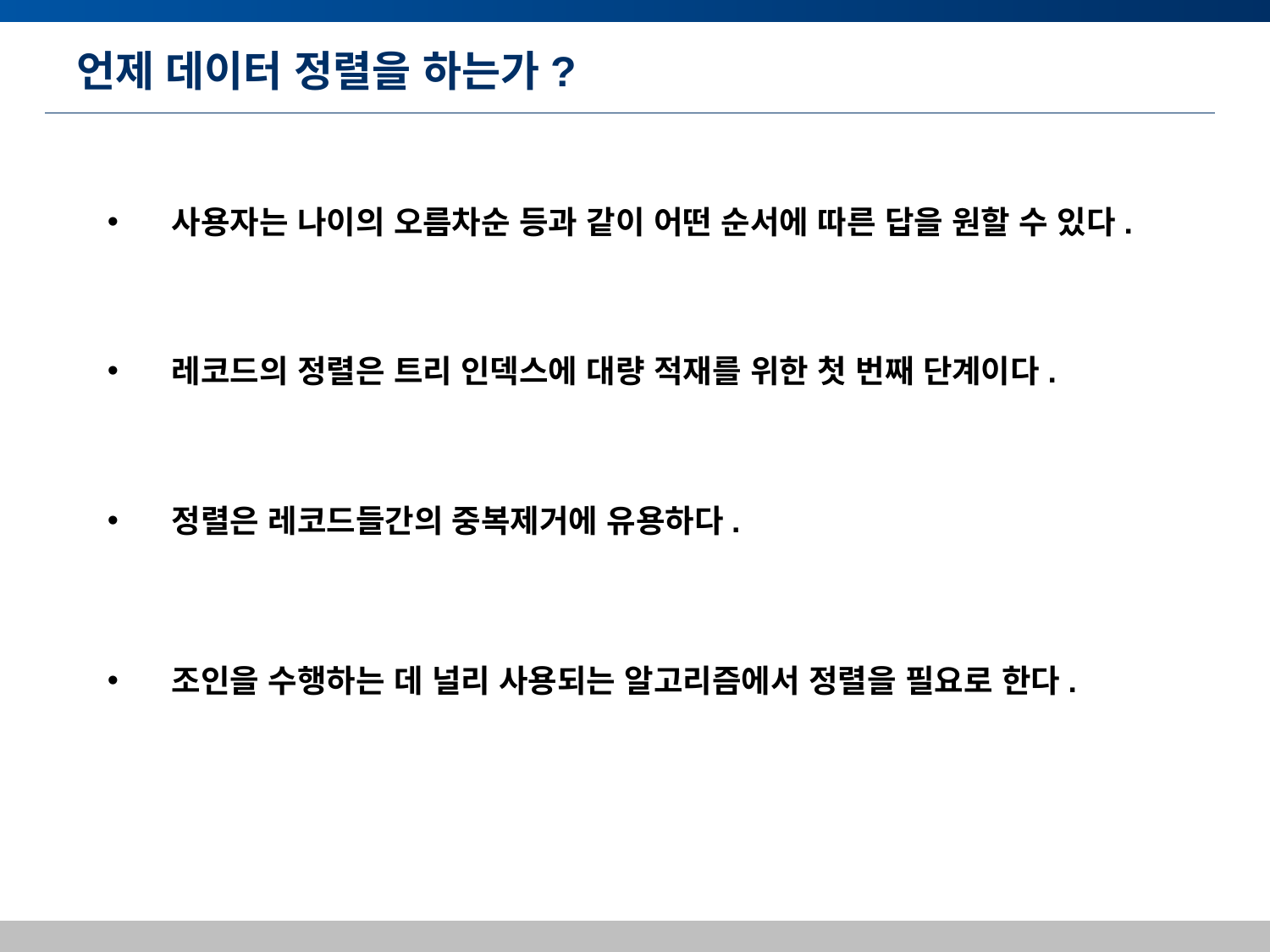

# 언제 데이터 정렬을 하는가?
   사용자는 나이의 오름차순 등과 같이 어떤 순서에 따른 답을 원할 수 있다.
   레코드의 정렬은 트리 인덱스에 대량 적재를 위한 첫 번째 단계이다.
   정렬은 레코드들간의 중복제거에 유용하다.
   조인을 수행하는 데 널리 사용되는 알고리즘에서 정렬을 필요로 한다.